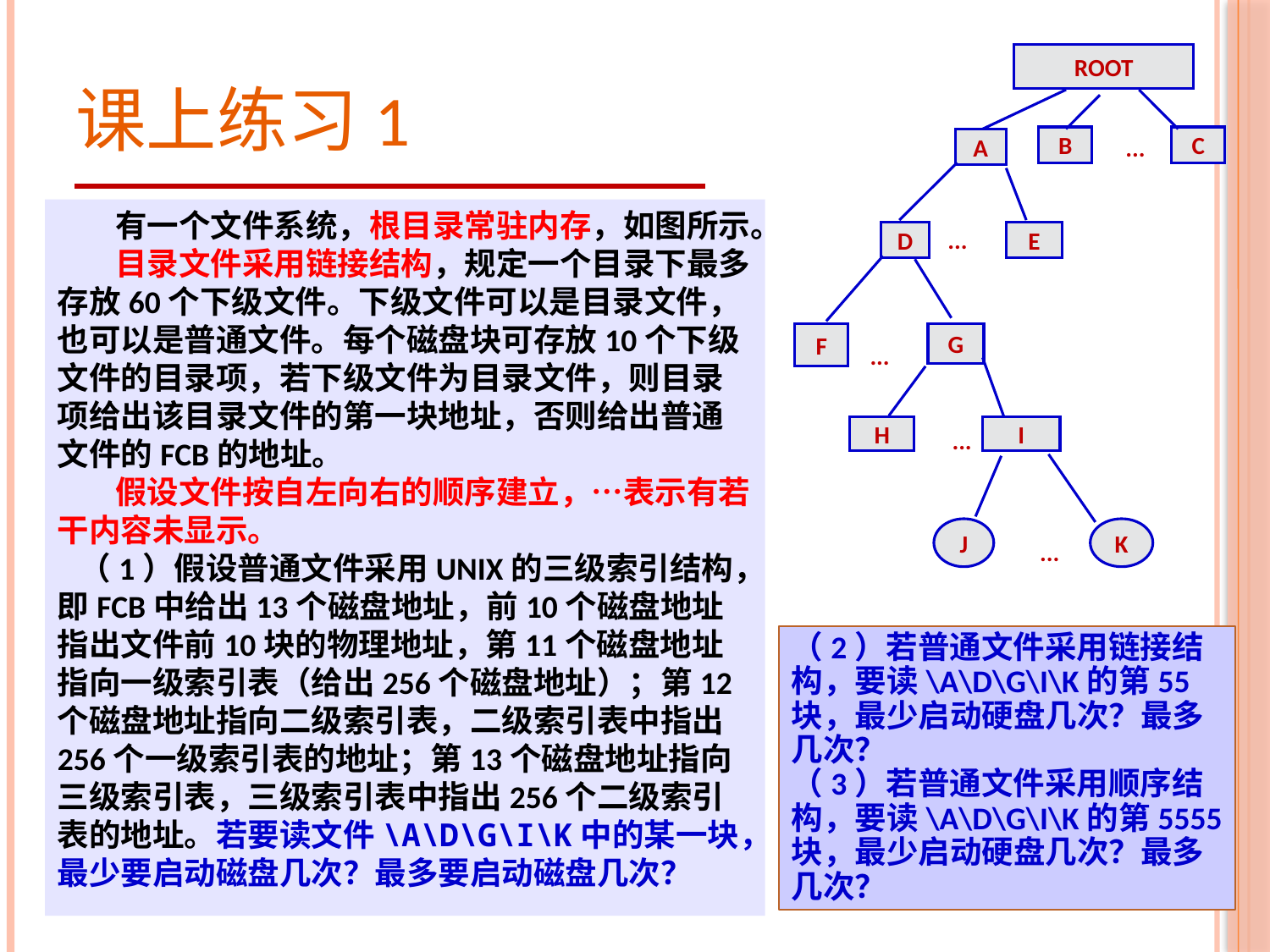

# 课上练习1
ROOT

...
B
C
A

...
D
E

F
G
...

H
I
 ...

J
K
...
       有一个文件系统，根目录常驻内存，如图所示。
       目录文件采用链接结构，规定一个目录下最多存放60个下级文件。下级文件可以是目录文件，也可以是普通文件。每个磁盘块可存放10个下级文件的目录项，若下级文件为目录文件，则目录项给出该目录文件的第一块地址，否则给出普通文件的FCB的地址。
       假设文件按自左向右的顺序建立，…表示有若干内容未显示。
  （1）假设普通文件采用UNIX的三级索引结构，即FCB中给出13个磁盘地址，前10个磁盘地址指出文件前10块的物理地址，第11个磁盘地址指向一级索引表（给出256个磁盘地址）；第12个磁盘地址指向二级索引表，二级索引表中指出256个一级索引表的地址；第13个磁盘地址指向三级索引表，三级索引表中指出256个二级索引表的地址。若要读文件\A\D\G\I\K中的某一块，最少要启动磁盘几次？最多要启动磁盘几次？
（2）若普通文件采用链接结构，要读\A\D\G\I\K的第55块，最少启动硬盘几次？最多几次？
（3）若普通文件采用顺序结构，要读\A\D\G\I\K的第5555块，最少启动硬盘几次？最多几次？